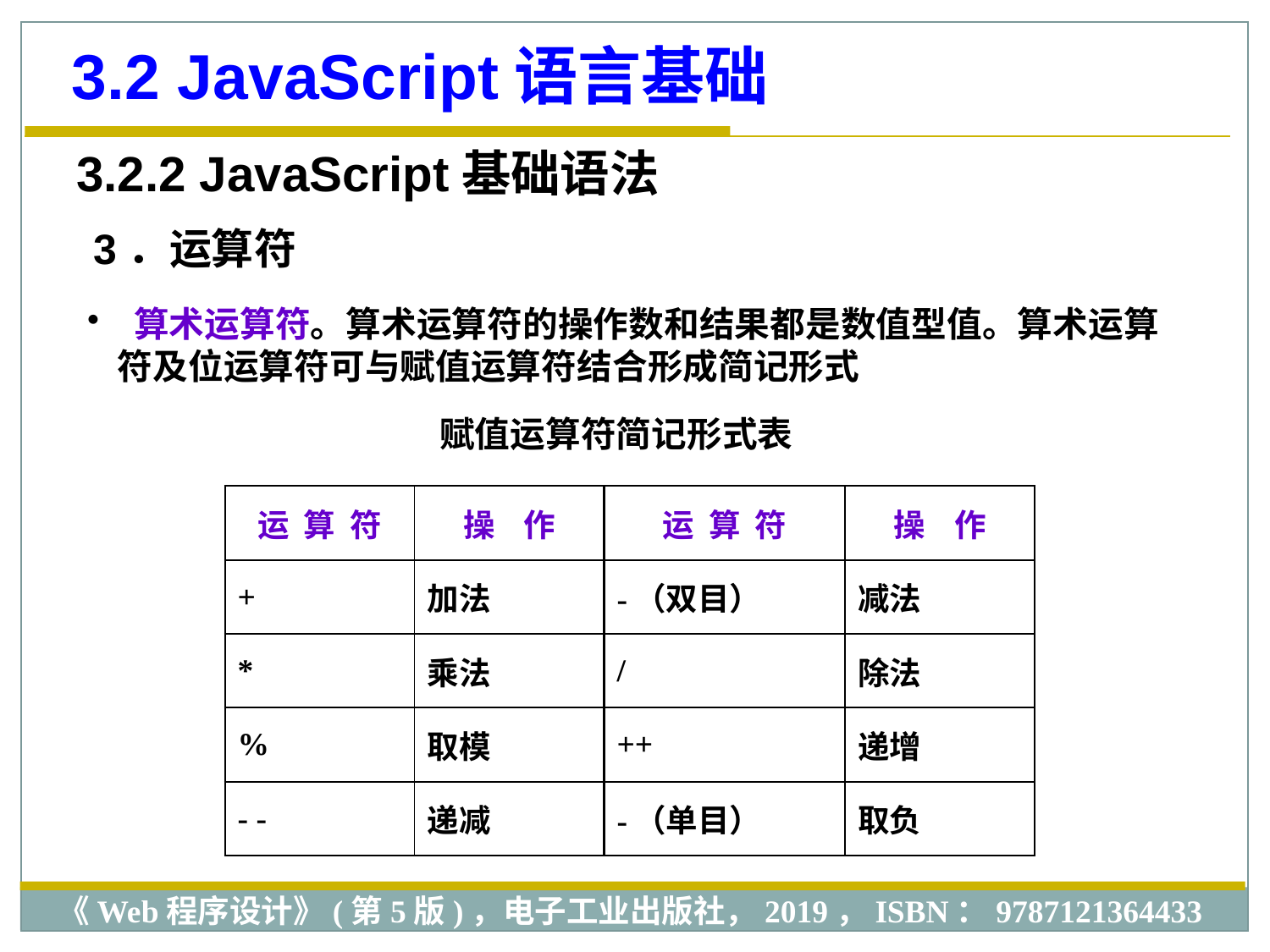

3.2 JavaScript语言基础
3.2.2 JavaScript基础语法
3．运算符
 算术运算符。算术运算符的操作数和结果都是数值型值。算术运算符及位运算符可与赋值运算符结合形成简记形式

赋值运算符简记形式表

| 运 算 符 | 操 作 | 运 算 符 | 操 作 |
| --- | --- | --- | --- |
| + | 加法 | -（双目） | 减法 |
| \* | 乘法 | / | 除法 |
| % | 取模 | ++ | 递增 |
| - - | 递减 | -（单目） | 取负 |